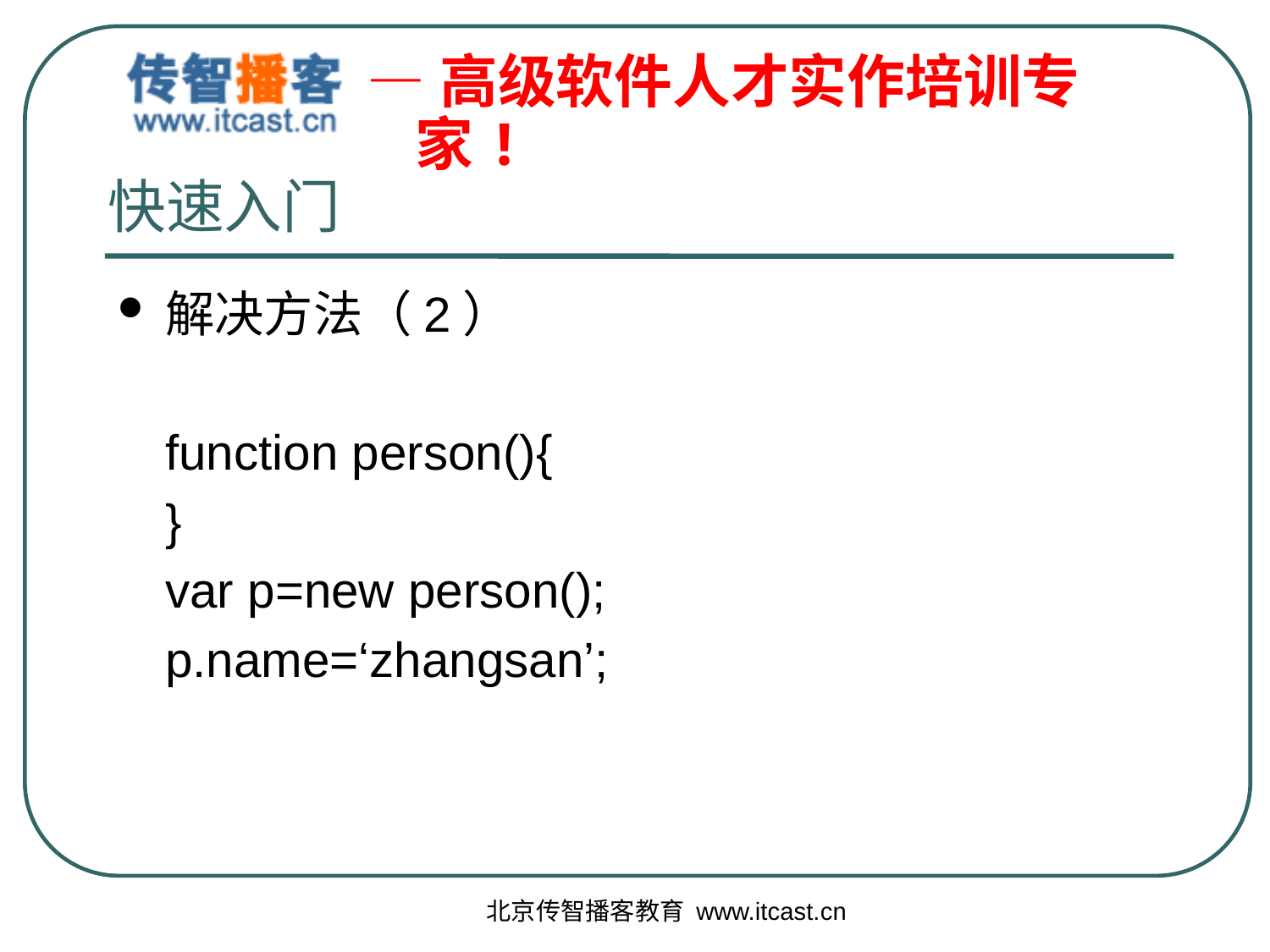

# 快速入门
解决方法（2）

	function person(){
	}
	var p=new person();
	p.name=‘zhangsan’;
北京传智播客教育 www.itcast.cn